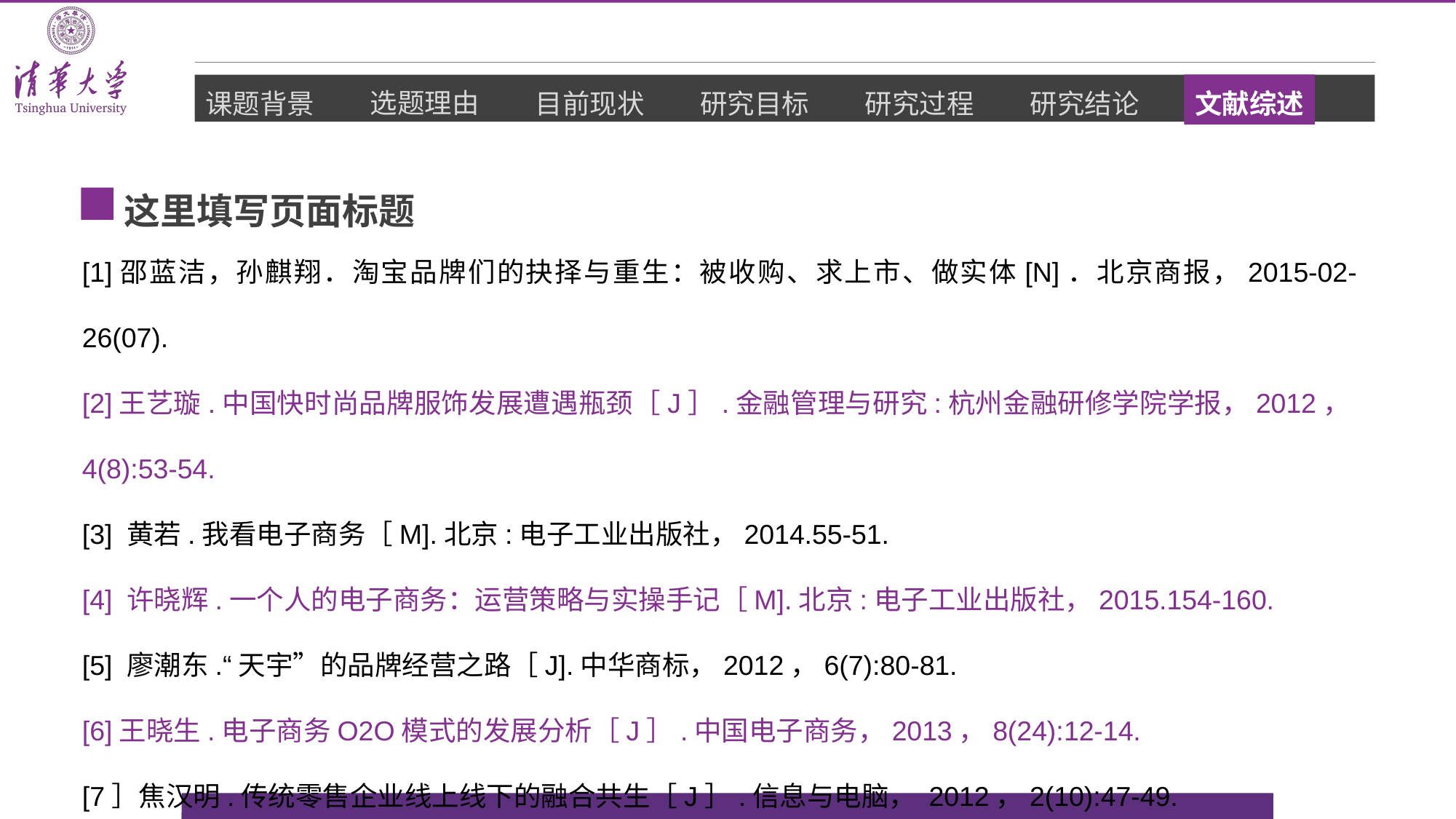

这里填写页面标题

[1]邵蓝洁，孙麒翔．淘宝品牌们的抉择与重生：被收购、求上市、做实体[N]．北京商报，2015-02-26(07).
[2]王艺璇.中国快时尚品牌服饰发展遭遇瓶颈［J］.金融管理与研究:杭州金融研修学院学报，2012，4(8):53-54.
[3] 黄若.我看电子商务［M].北京:电子工业出版社，2014.55-51.
[4] 许晓辉.一个人的电子商务：运营策略与实操手记［M].北京:电子工业出版社，2015.154-160.
[5] 廖潮东.“天宇”的品牌经营之路［J].中华商标，2012，6(7):80-81.
[6]王晓生.电子商务O2O模式的发展分析［J］.中国电子商务，2013，8(24):12-14.
[7］焦汉明.传统零售企业线上线下的融合共生［J］.信息与电脑， 2012，2(10):47-49.